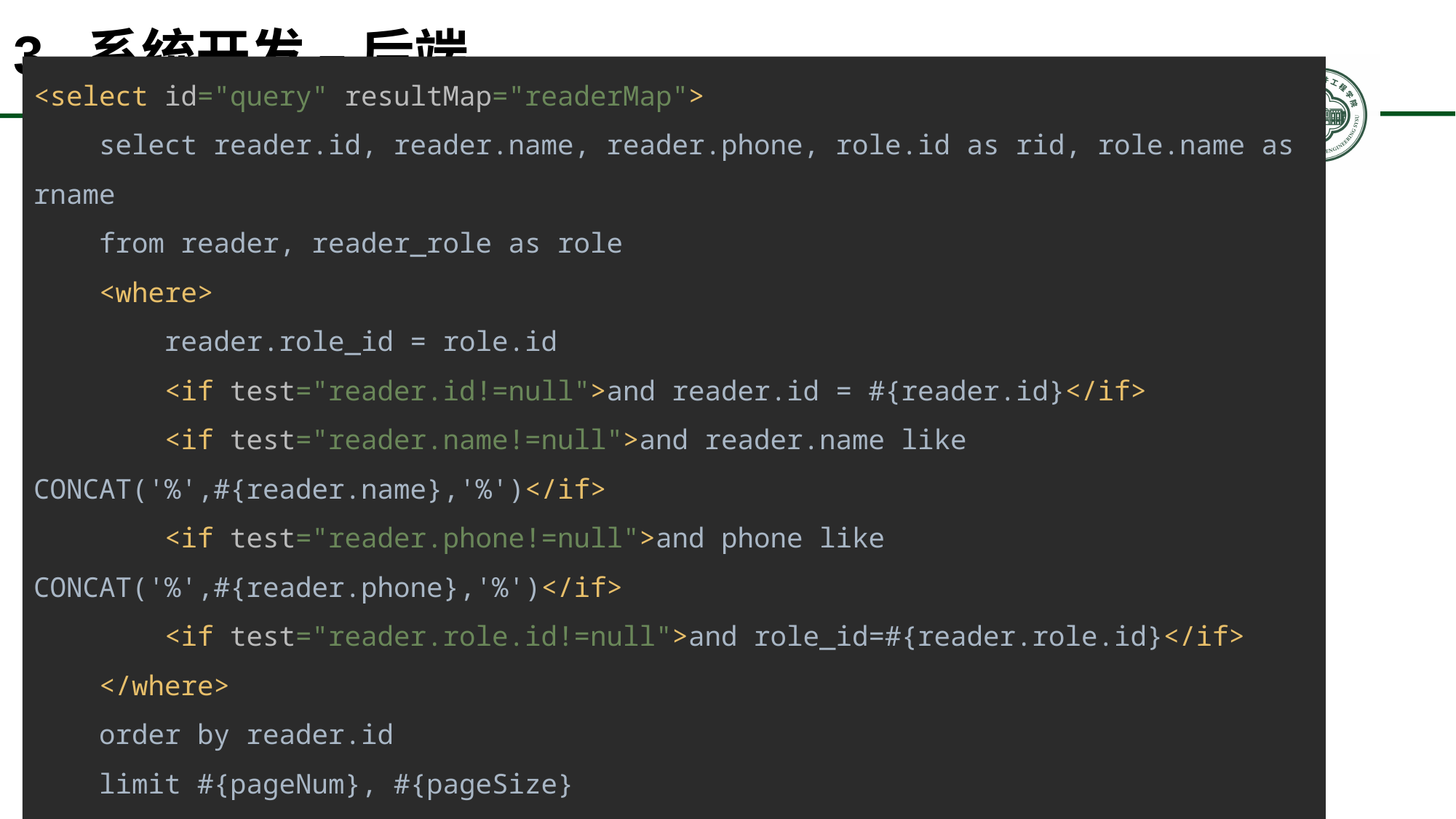

# 3. 系统开发 – 后端
<select id="query" resultMap="readerMap">
    select reader.id, reader.name, reader.phone, role.id as rid, role.name as rname
    from reader, reader_role as role
    <where>
        reader.role_id = role.id
        <if test="reader.id!=null">and reader.id = #{reader.id}</if>
        <if test="reader.name!=null">and reader.name like CONCAT('%',#{reader.name},'%')</if>
        <if test="reader.phone!=null">and phone like CONCAT('%',#{reader.phone},'%')</if>
        <if test="reader.role.id!=null">and role_id=#{reader.role.id}</if>
    </where>
    order by reader.id
    limit #{pageNum}, #{pageSize}
</select>